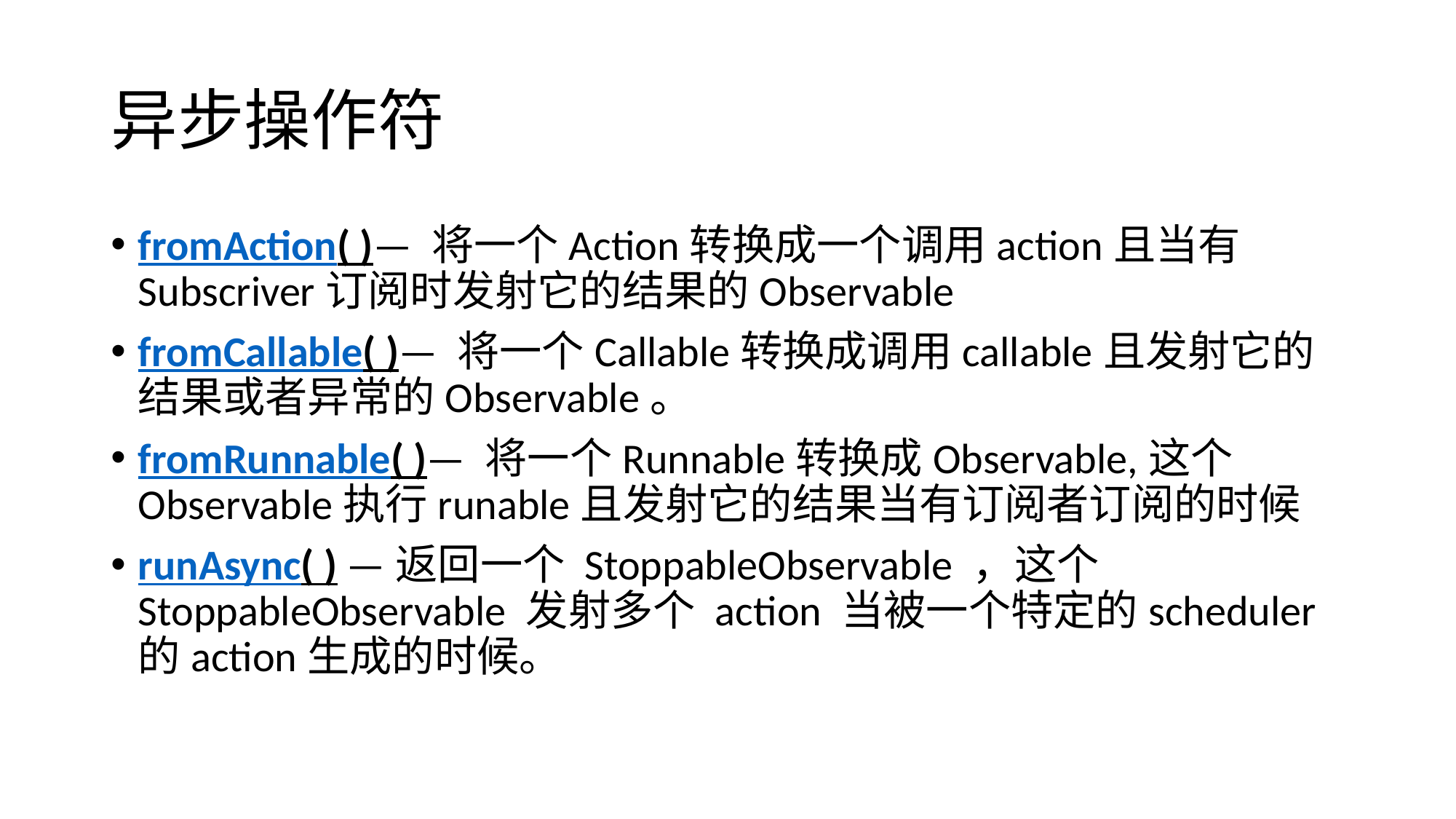

# 异步操作符
fromAction( )— 将一个Action转换成一个调用action且当有Subscriver订阅时发射它的结果的Observable
fromCallable( )— 将一个Callable转换成调用callable且发射它的结果或者异常的Observable。
fromRunnable( )— 将一个Runnable转换成Observable,这个Observable执行runable且发射它的结果当有订阅者订阅的时候
runAsync( ) —返回一个 StoppableObservable ，这个StoppableObservable 发射多个 action 当被一个特定的scheduler的action生成的时候。